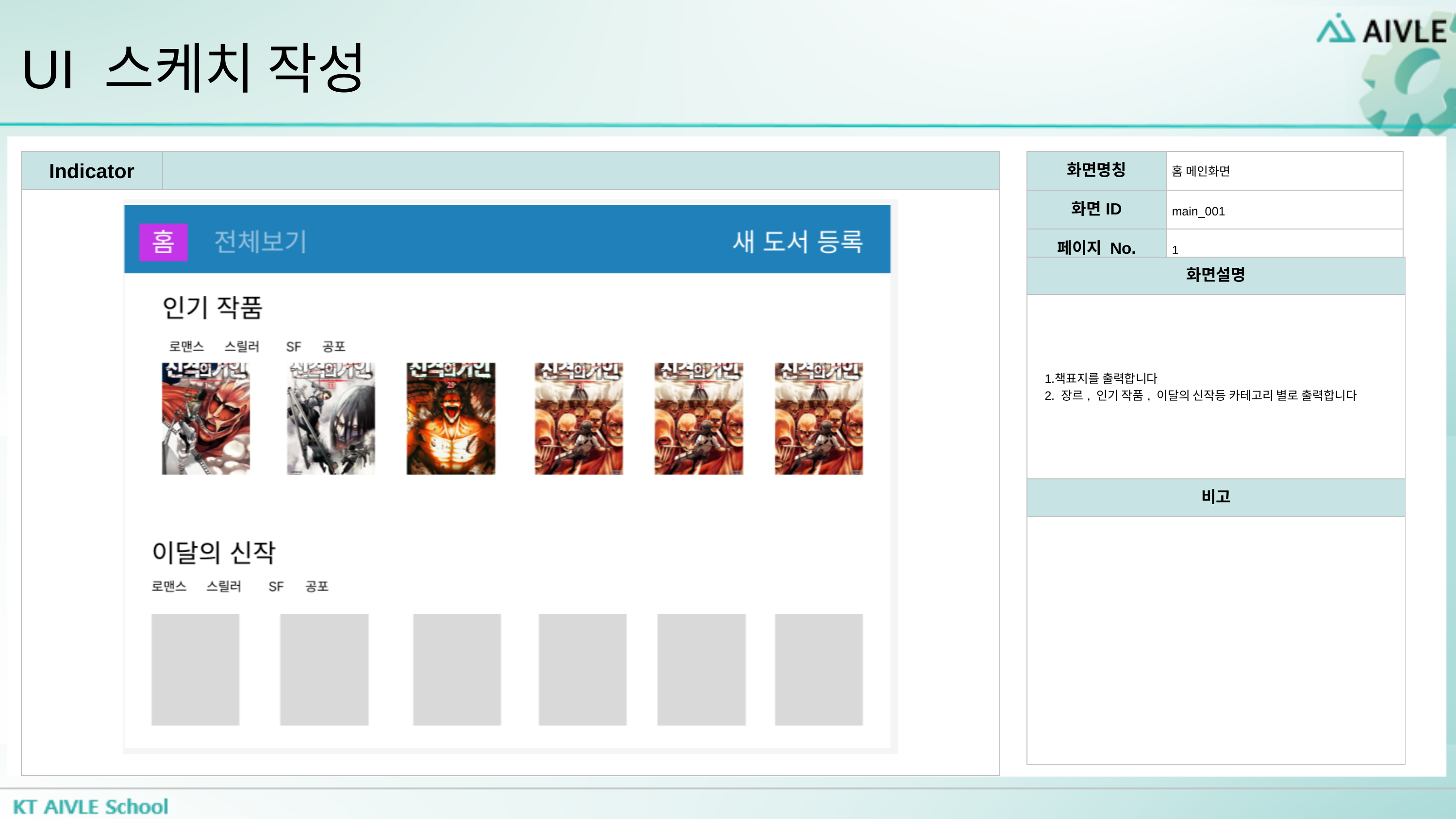

UI 스케치 작성

| Indicator |  |
| --- | --- |
|  |  |
| 화면명칭 | 홈 메인화면 |
| --- | --- |
| 화면ID | main\_001 |
| 페이지 No. | 1 |

| 화면설명 |
| --- |
| 책표지를 출력합니다 장르, 인기 작품, 이달의 신작등 카테고리 별로 출력합니다 |
| 비고 |
|  |